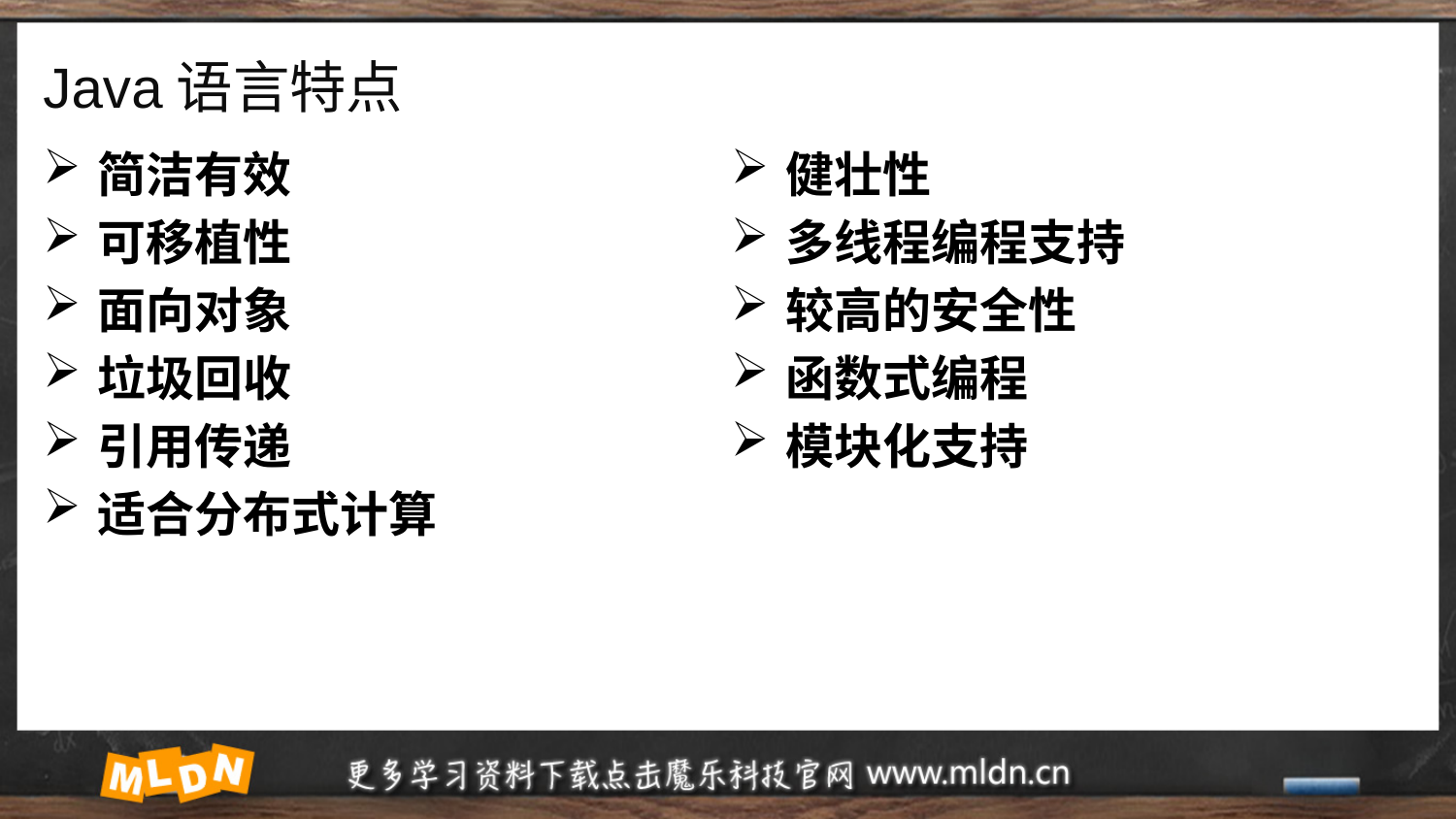

# Java语言特点
简洁有效
可移植性
面向对象
垃圾回收
引用传递
适合分布式计算
健壮性
多线程编程支持
较高的安全性
函数式编程
模块化支持